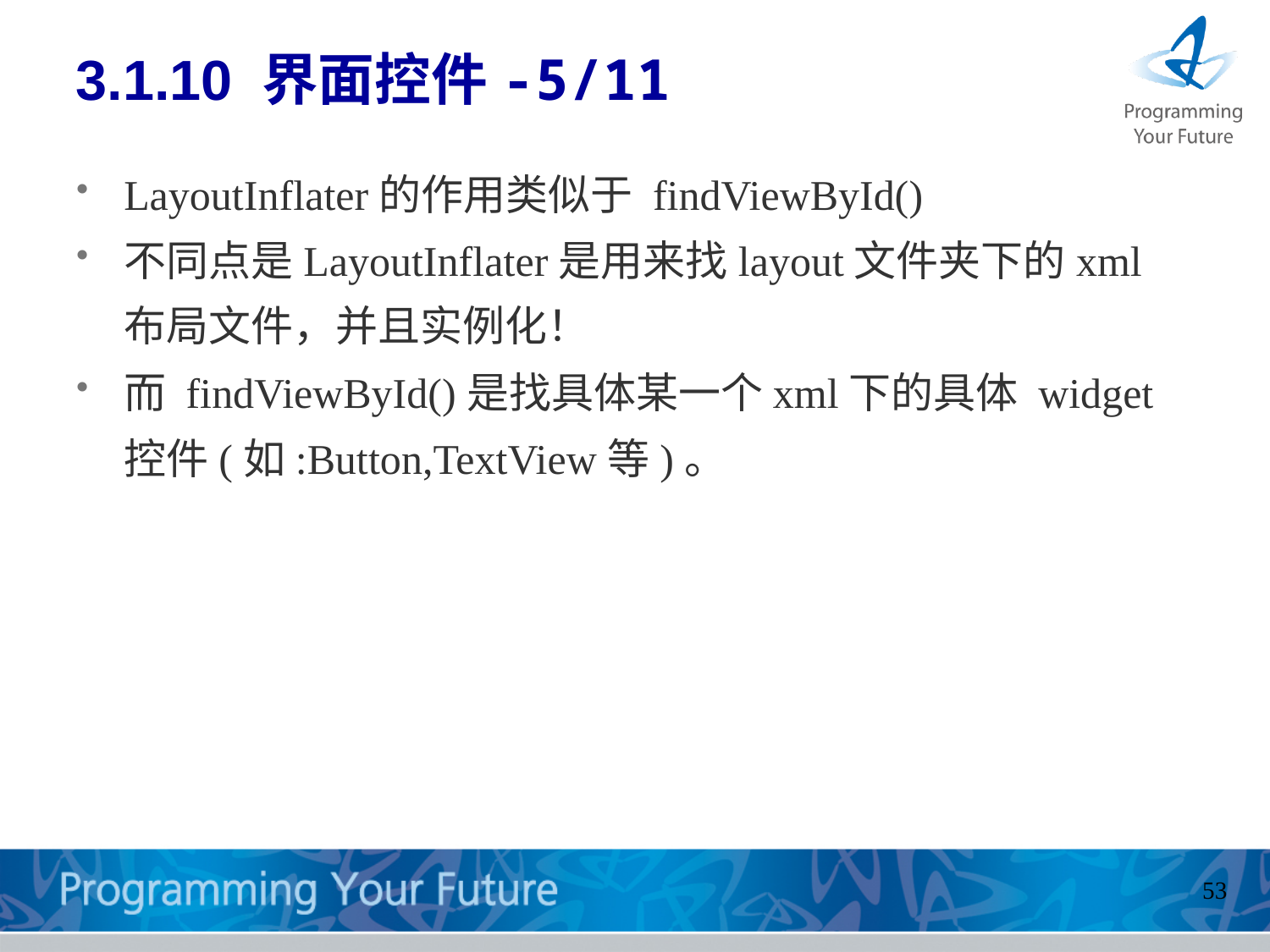

3.1.10 界面控件-5/11
LayoutInflater的作用类似于 findViewById()
不同点是LayoutInflater是用来找layout文件夹下的xml布局文件，并且实例化！
而 findViewById()是找具体某一个xml下的具体 widget控件(如:Button,TextView等)。